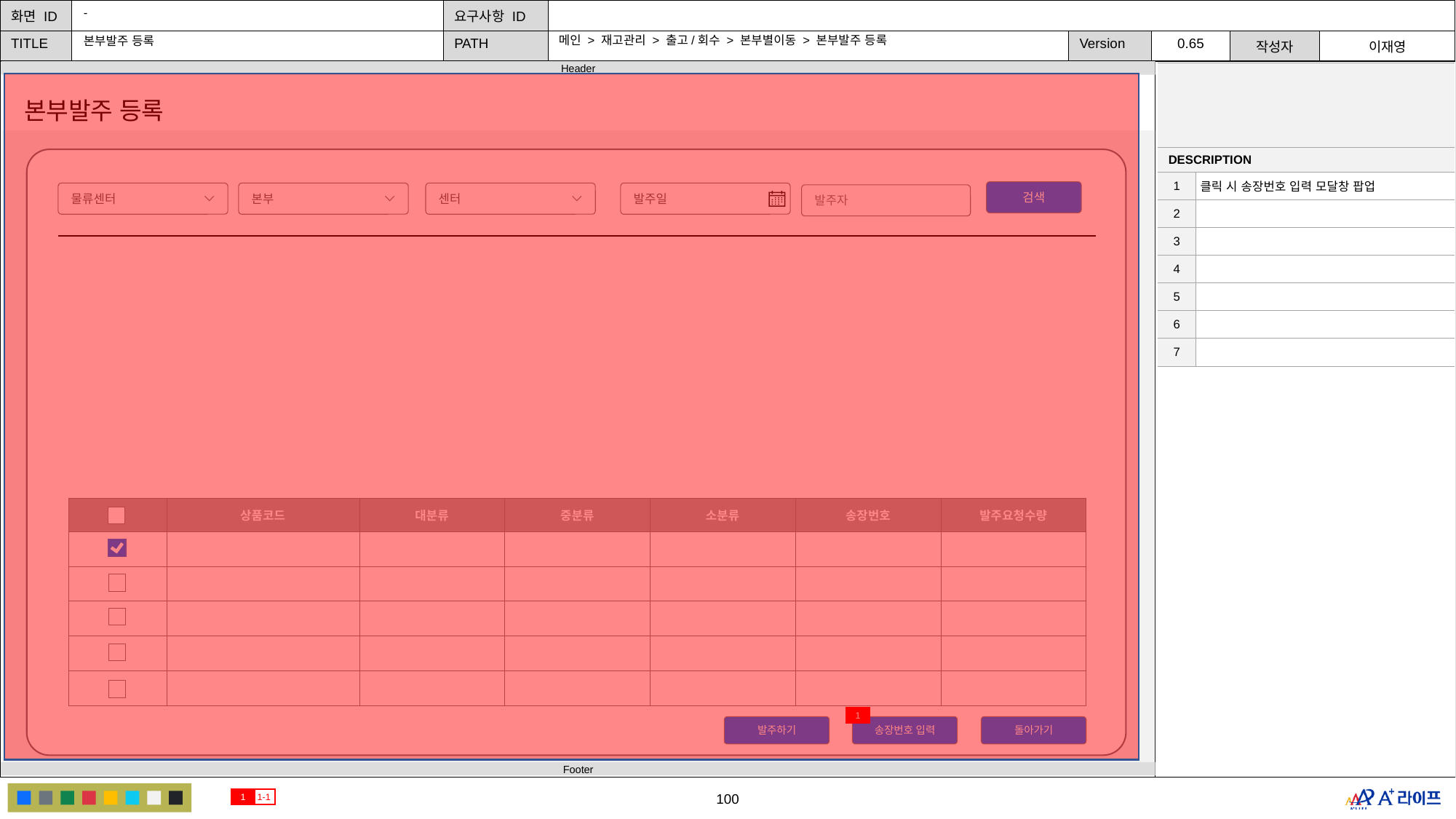

-

메인 > 재고관리 > 출고/회수 > 본부별이동 > 본부발주 등록
본부발주 등록
|  |  |
| --- | --- |
| DESCRIPTION |  |
| 1 | 클릭 시 송장번호 입력 모달창 팝업 |
| 2 |  |
| 3 |  |
| 4 |  |
| 5 |  |
| 6 |  |
| 7 |  |

본부발주 등록

검색
물류센터

본부

센터

발주일
발주자

|  | 상품코드 | 대분류 | 중분류 | 소분류 | 송장번호 | 발주요청수량 |
| --- | --- | --- | --- | --- | --- | --- |
|  |  |  |  |  |  |  |
|  |  |  |  |  |  |  |
|  |  |  |  |  |  |  |
|  |  |  |  |  |  |  |
|  |  |  |  |  |  |  |

1
발주하기
송장번호 입력
돌아가기
1
1-1